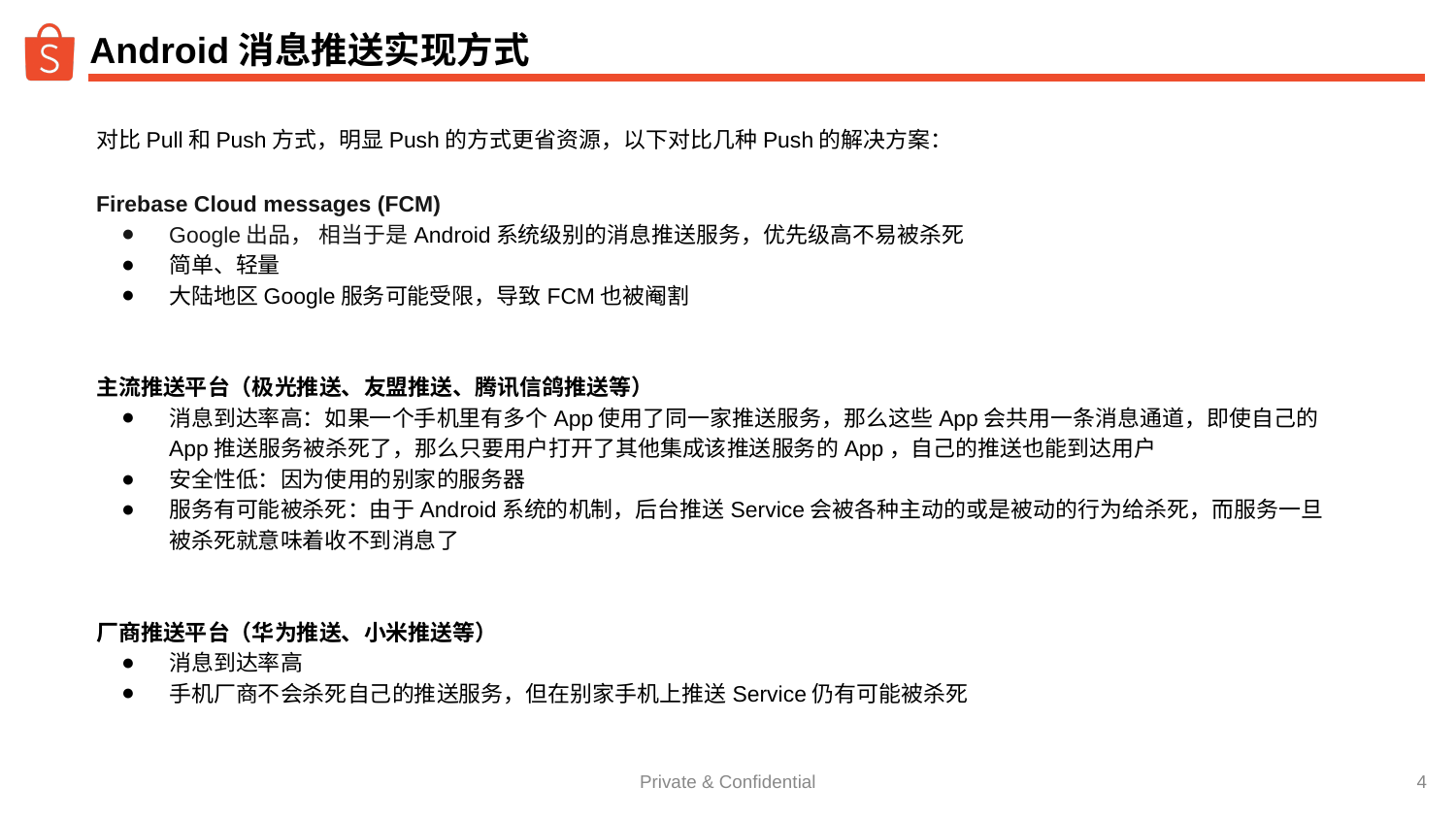

# Android消息推送实现方式
对比Pull和Push方式，明显Push的方式更省资源，以下对比几种Push的解决方案：

Firebase Cloud messages (FCM)
Google出品， 相当于是Android系统级别的消息推送服务，优先级高不易被杀死
简单、轻量
大陆地区Google服务可能受限，导致FCM也被阉割

主流推送平台（极光推送、友盟推送、腾讯信鸽推送等）
消息到达率高：如果一个手机里有多个App使用了同一家推送服务，那么这些App会共用一条消息通道，即使自己的App推送服务被杀死了，那么只要用户打开了其他集成该推送服务的App，自己的推送也能到达用户
安全性低：因为使用的别家的服务器
服务有可能被杀死：由于Android系统的机制，后台推送Service会被各种主动的或是被动的行为给杀死，而服务一旦被杀死就意味着收不到消息了

厂商推送平台（华为推送、小米推送等）
消息到达率高
手机厂商不会杀死自己的推送服务，但在别家手机上推送Service仍有可能被杀死

4